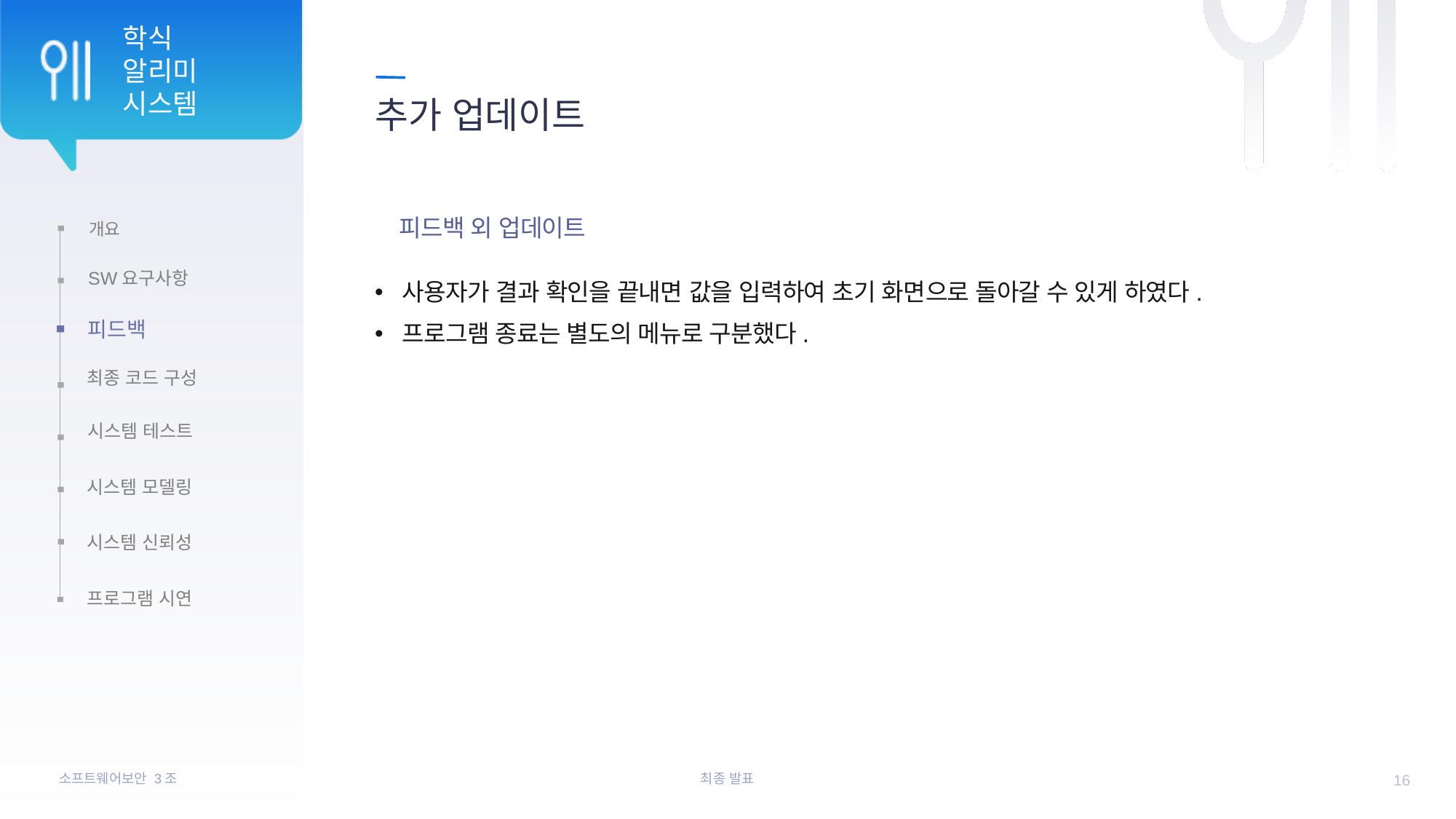

# 추가 업데이트
피드백 외 업데이트
사용자가 결과 확인을 끝내면 값을 입력하여 초기 화면으로 돌아갈 수 있게 하였다.
프로그램 종료는 별도의 메뉴로 구분했다.
16